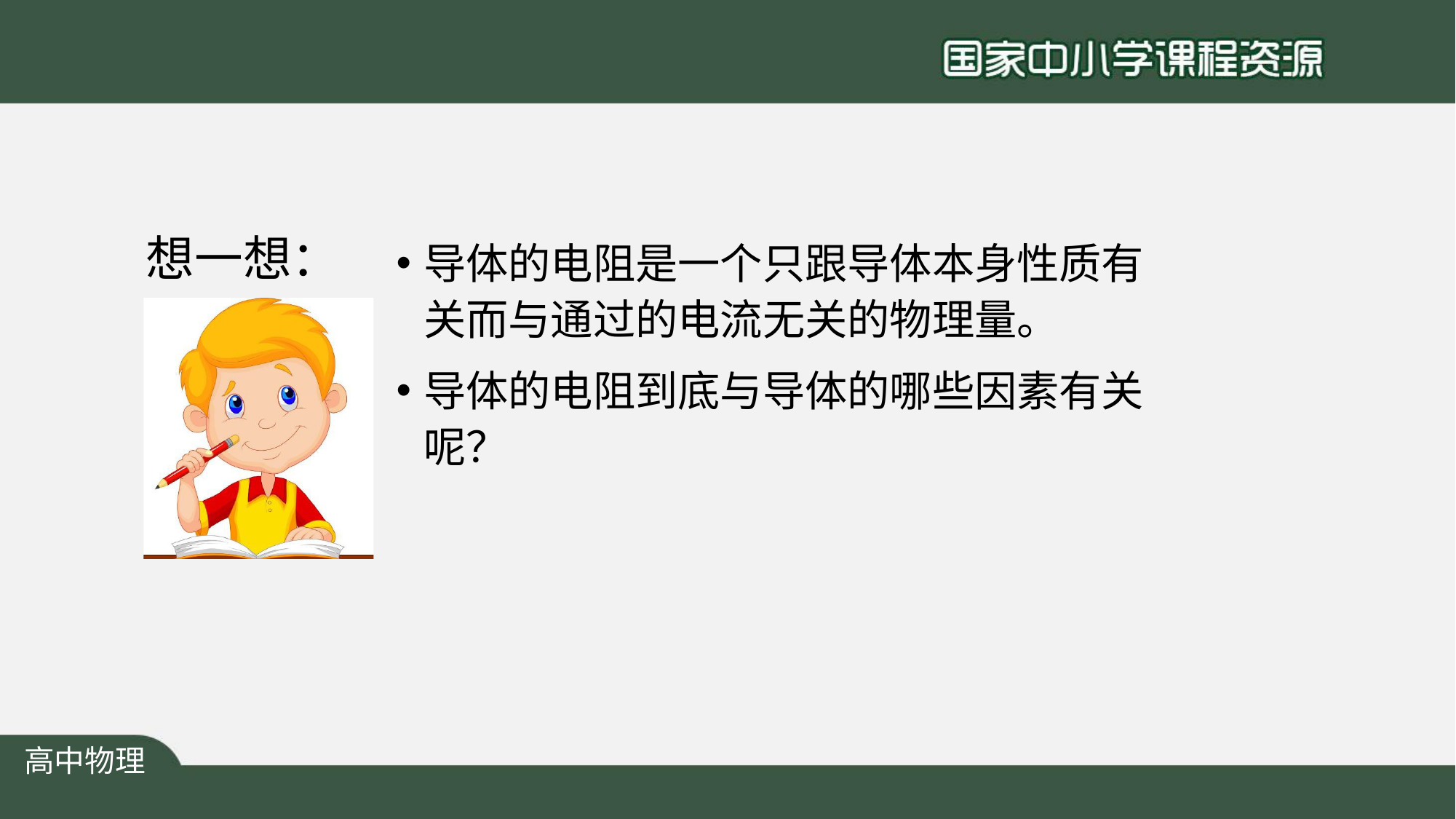

# 想一想：
导体的电阻是一个只跟导体本身性质有 关而与通过的电流无关的物理量。
导体的电阻到底与导体的哪些因素有关 呢？

高中物理